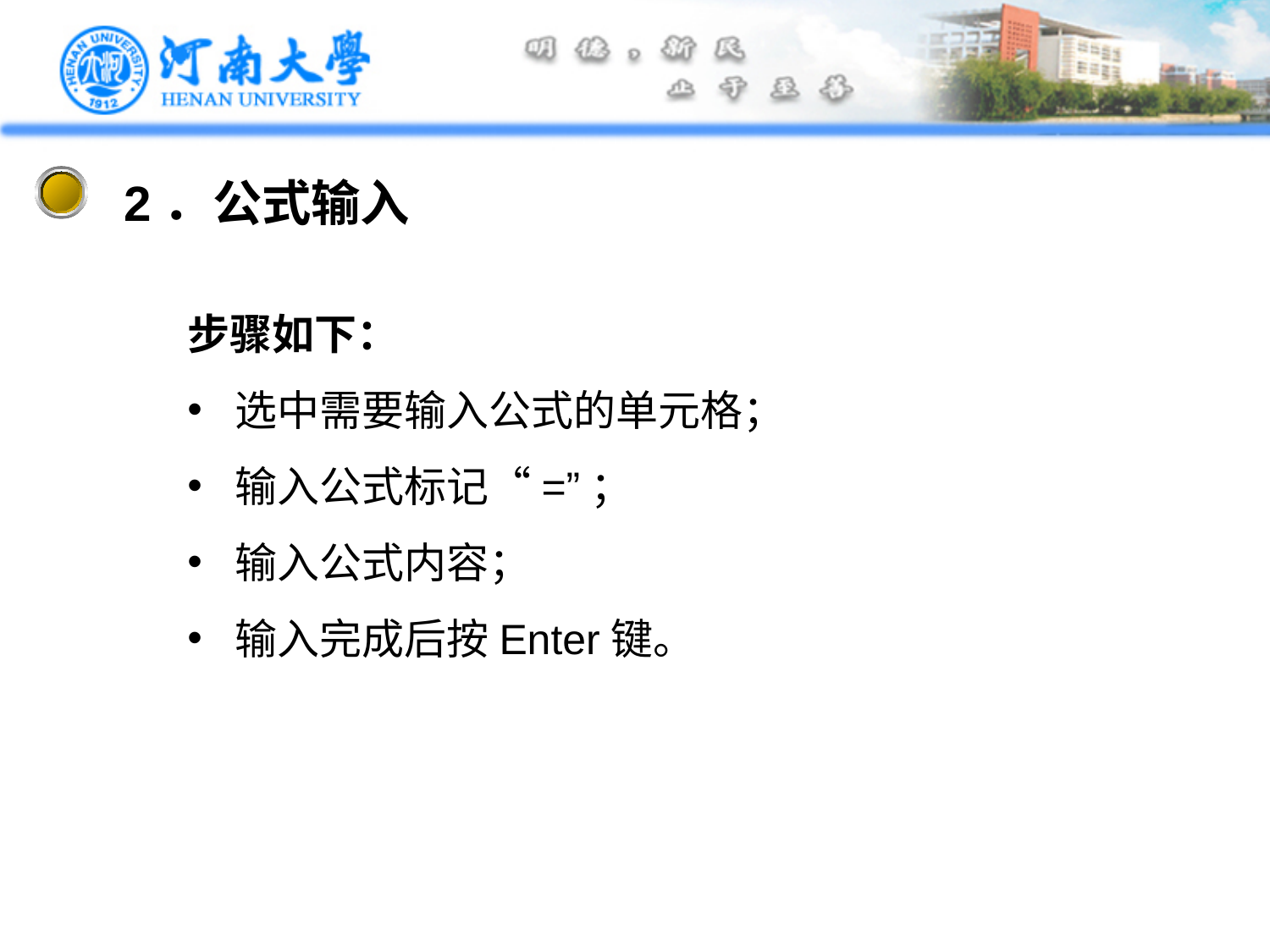

2．公式输入

步骤如下：
选中需要输入公式的单元格；
输入公式标记“=”；
输入公式内容；
输入完成后按Enter键。